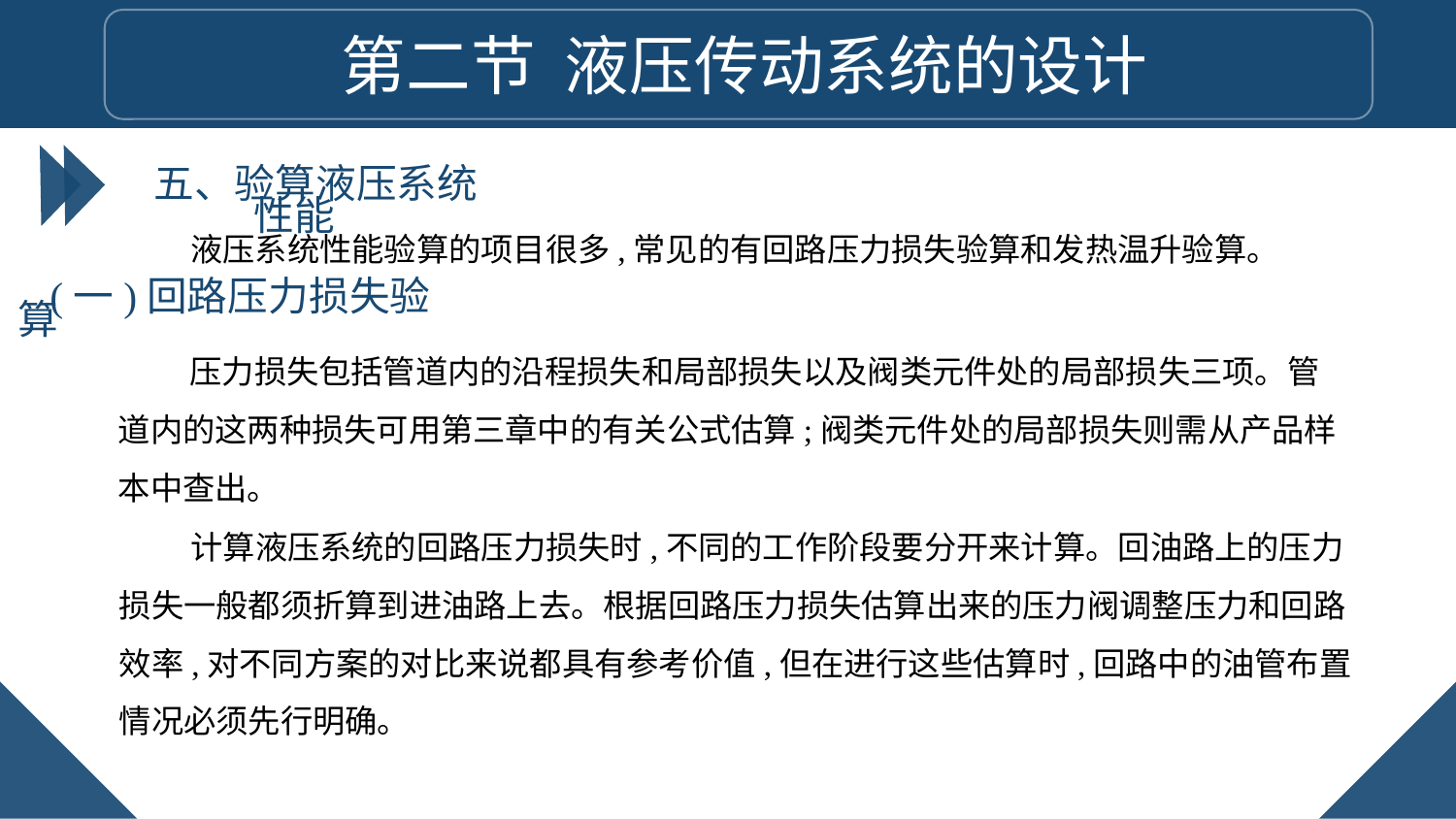

第二节  液压传动系统的设计

五、验算液压系统性能
液压系统性能验算的项目很多,常见的有回路压力损失验算和发热温升验算。
(一)回路压力损失验算
压力损失包括管道内的沿程损失和局部损失以及阀类元件处的局部损失三项。管道内的这两种损失可用第三章中的有关公式估算;阀类元件处的局部损失则需从产品样本中查出。
计算液压系统的回路压力损失时,不同的工作阶段要分开来计算。回油路上的压力损失一般都须折算到进油路上去。根据回路压力损失估算出来的压力阀调整压力和回路效率,对不同方案的对比来说都具有参考价值,但在进行这些估算时,回路中的油管布置情况必须先行明确。